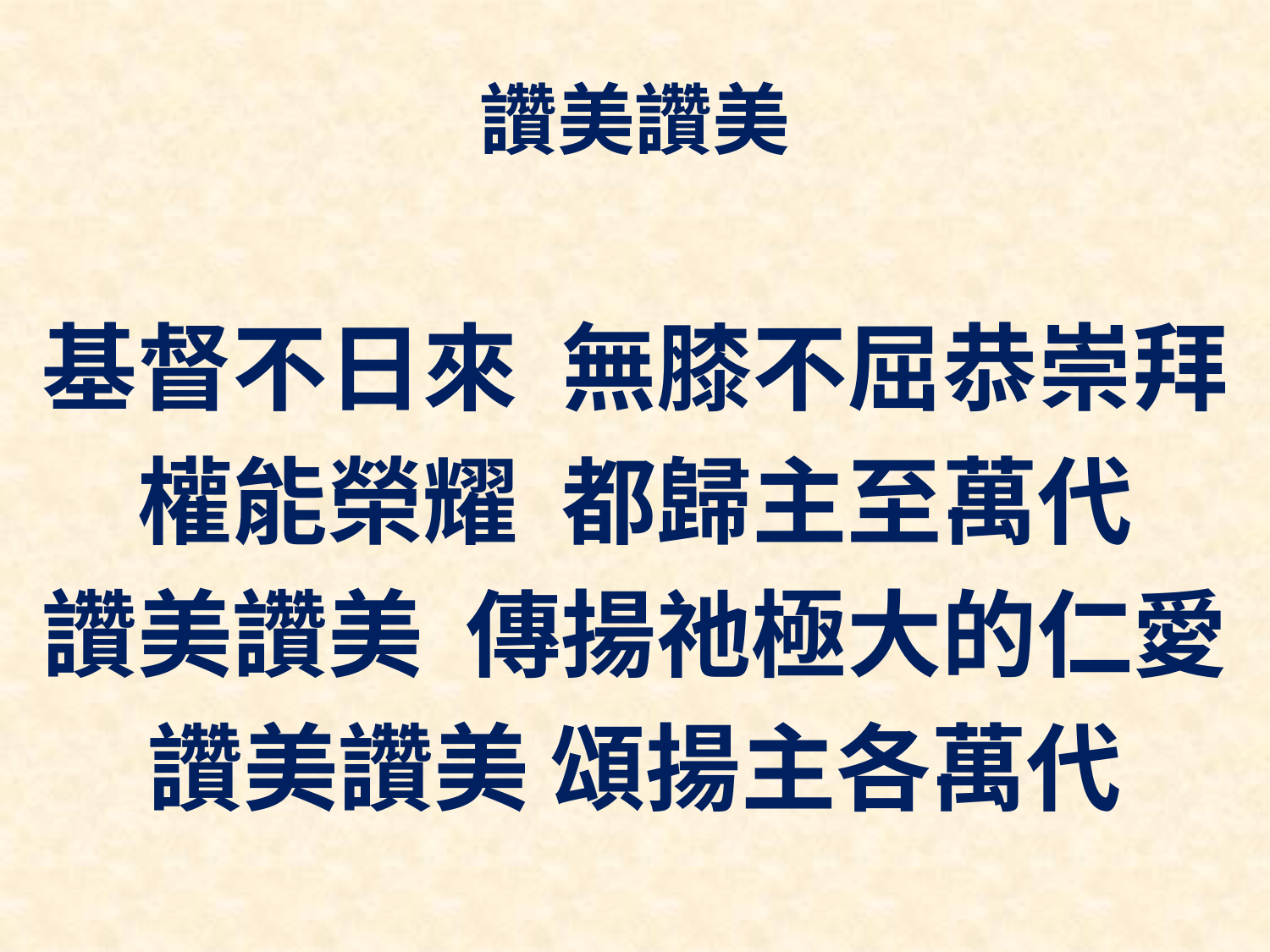

# 讚美讚美
基督不日來  無膝不屈恭崇拜
權能榮耀  都歸主至萬代
讚美讚美  傳揚祂極大的仁愛
讚美讚美 頌揚主各萬代